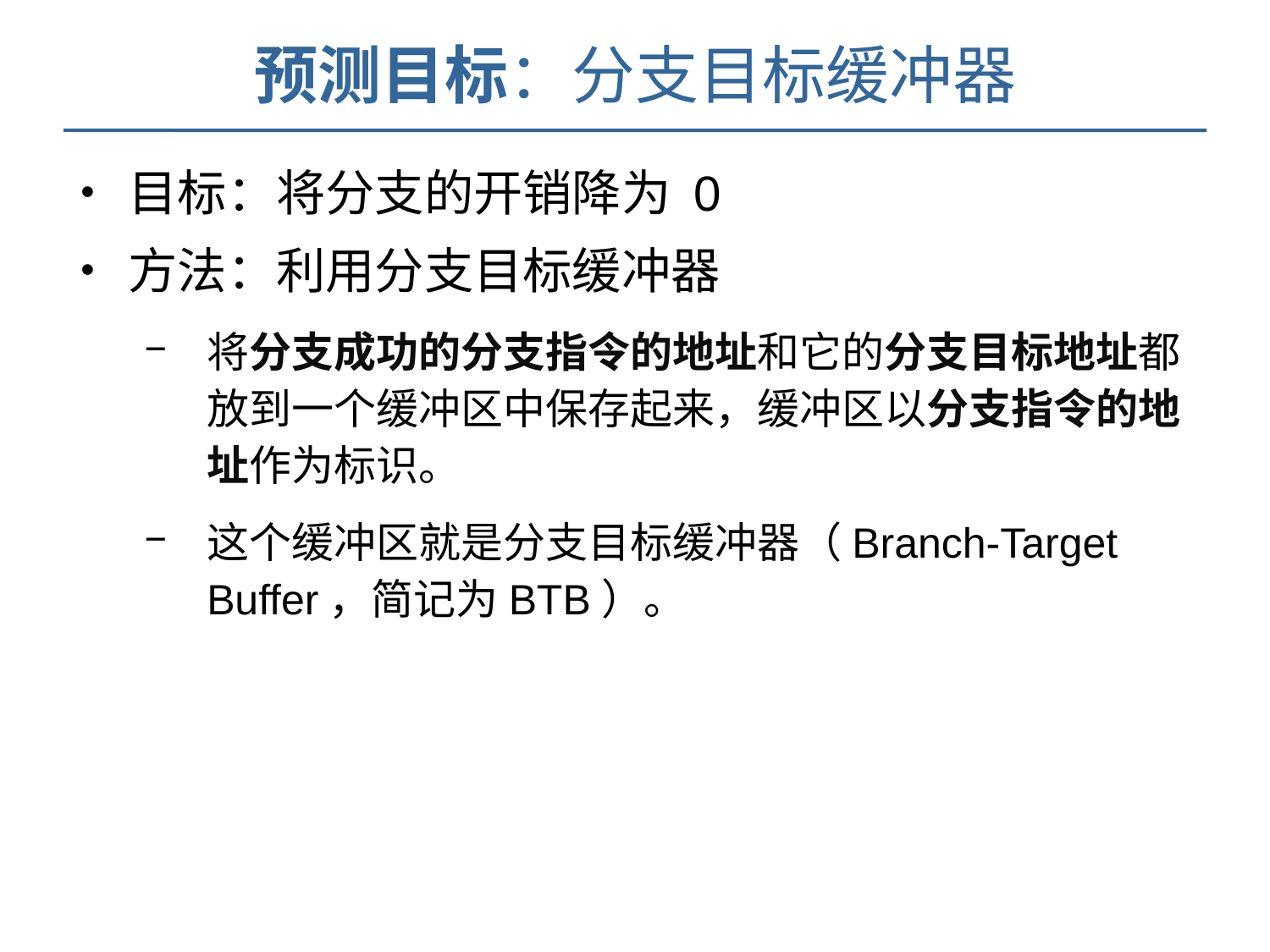

预测目标：分支目标缓冲器
目标：将分支的开销降为 0
方法：利用分支目标缓冲器
将分支成功的分支指令的地址和它的分支目标地址都放到一个缓冲区中保存起来，缓冲区以分支指令的地址作为标识。
这个缓冲区就是分支目标缓冲器（Branch-Target Buffer，简记为BTB）。